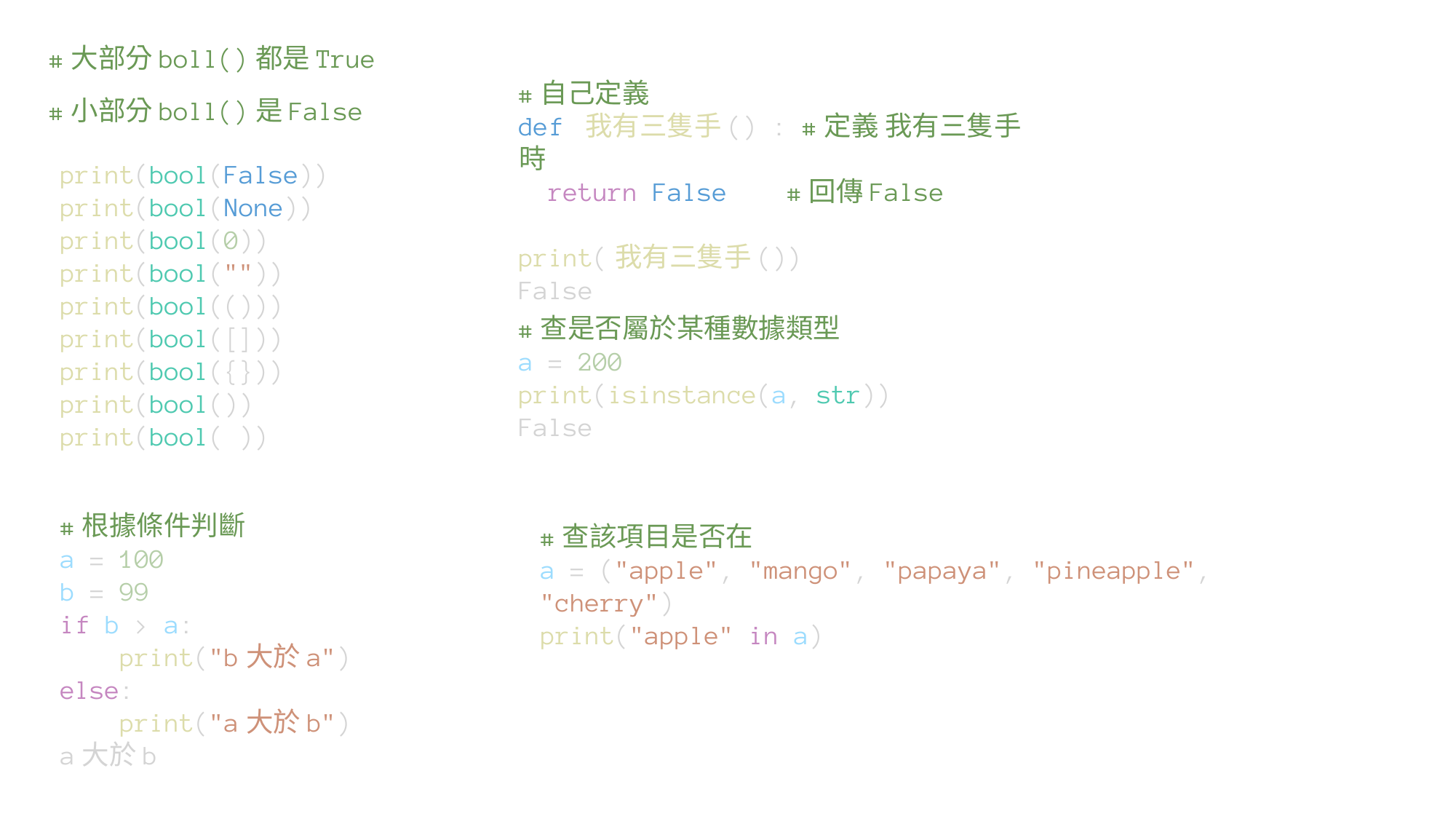

#大部分boll()都是True
#自己定義
def 我有三隻手() : #定義 我有三隻手時
  return False    #回傳False
print(我有三隻手())
False
#小部分boll()是False
print(bool(False))
print(bool(None))
print(bool(0))
print(bool(""))
print(bool(()))
print(bool([]))
print(bool({}))
print(bool())
print(bool( ))
#查是否屬於某種數據類型
a = 200
print(isinstance(a, str))
False
#根據條件判斷
a = 100
b = 99
if b > a:
    print("b大於a")
else:
    print("a大於b")
a大於b
#查該項目是否在
a = ("apple", "mango", "papaya", "pineapple", "cherry")
print("apple" in a)